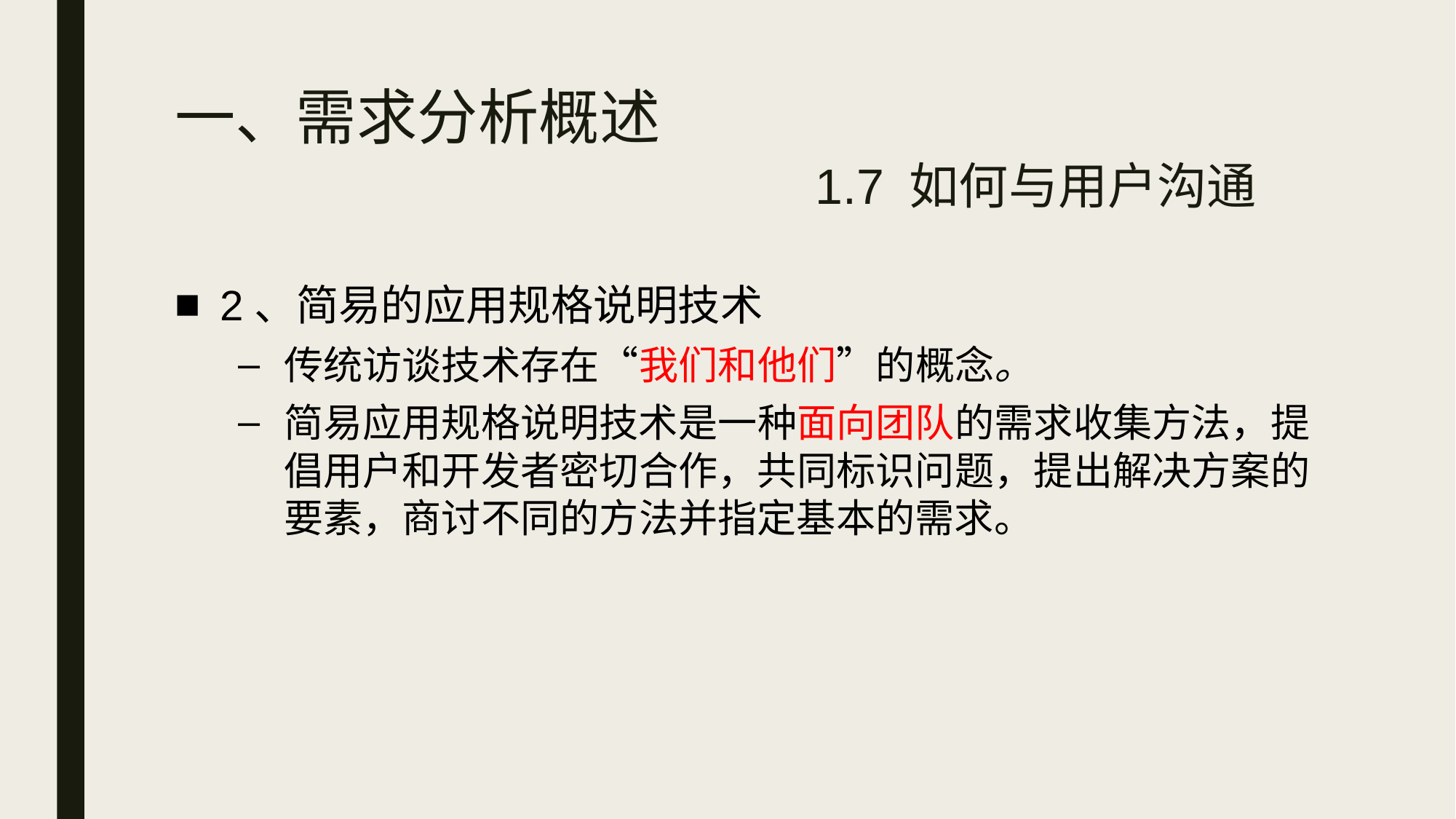

# 一、需求分析概述 1.7 如何与用户沟通
2、简易的应用规格说明技术
传统访谈技术存在“我们和他们”的概念。
简易应用规格说明技术是一种面向团队的需求收集方法，提倡用户和开发者密切合作，共同标识问题，提出解决方案的要素，商讨不同的方法并指定基本的需求。